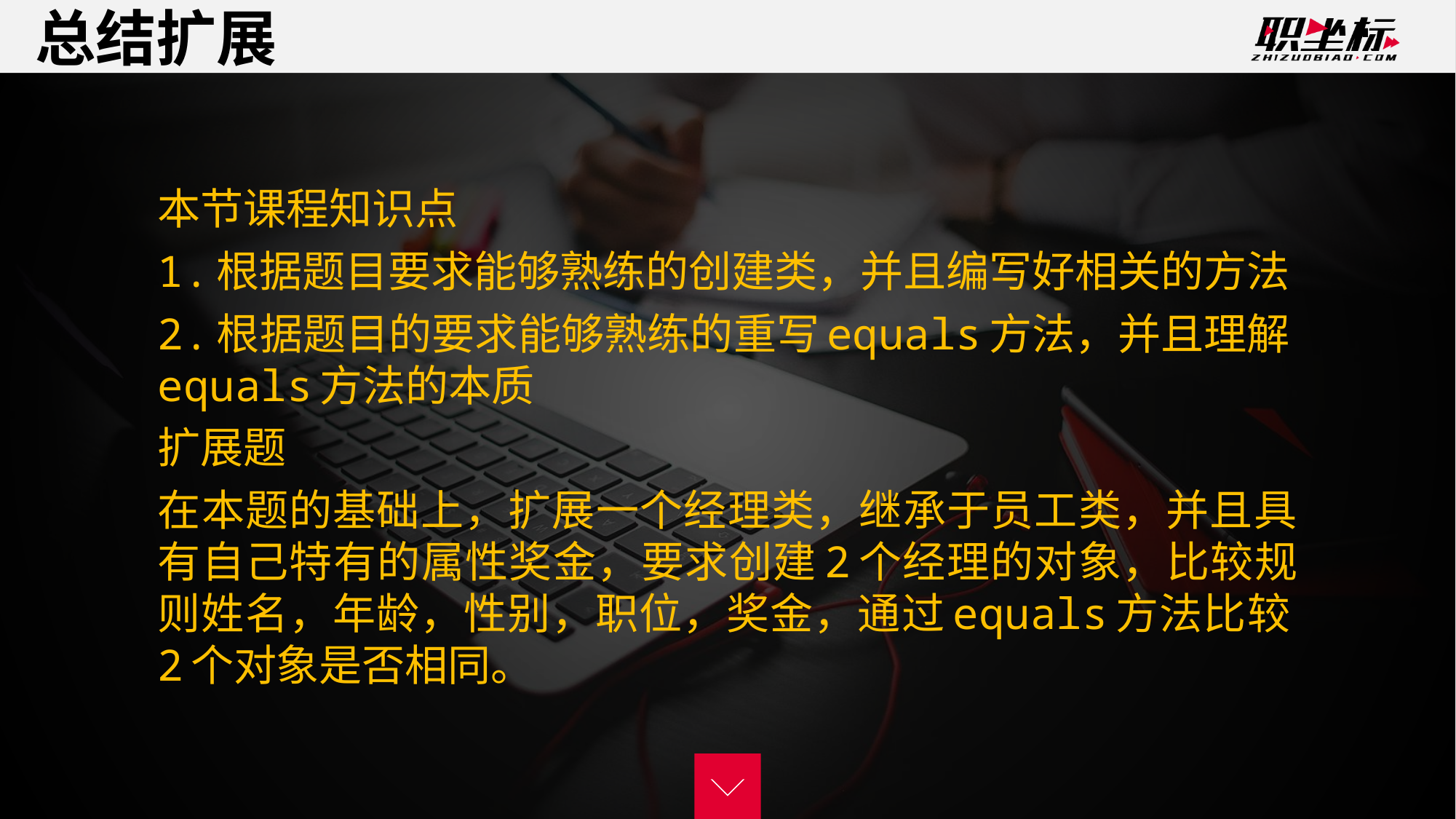

总结扩展

本节课程知识点
1.根据题目要求能够熟练的创建类，并且编写好相关的方法
2.根据题目的要求能够熟练的重写equals方法，并且理解equals方法的本质
扩展题
在本题的基础上，扩展一个经理类，继承于员工类，并且具有自己特有的属性奖金，要求创建2个经理的对象，比较规则姓名，年龄，性别，职位，奖金，通过equals方法比较2个对象是否相同。